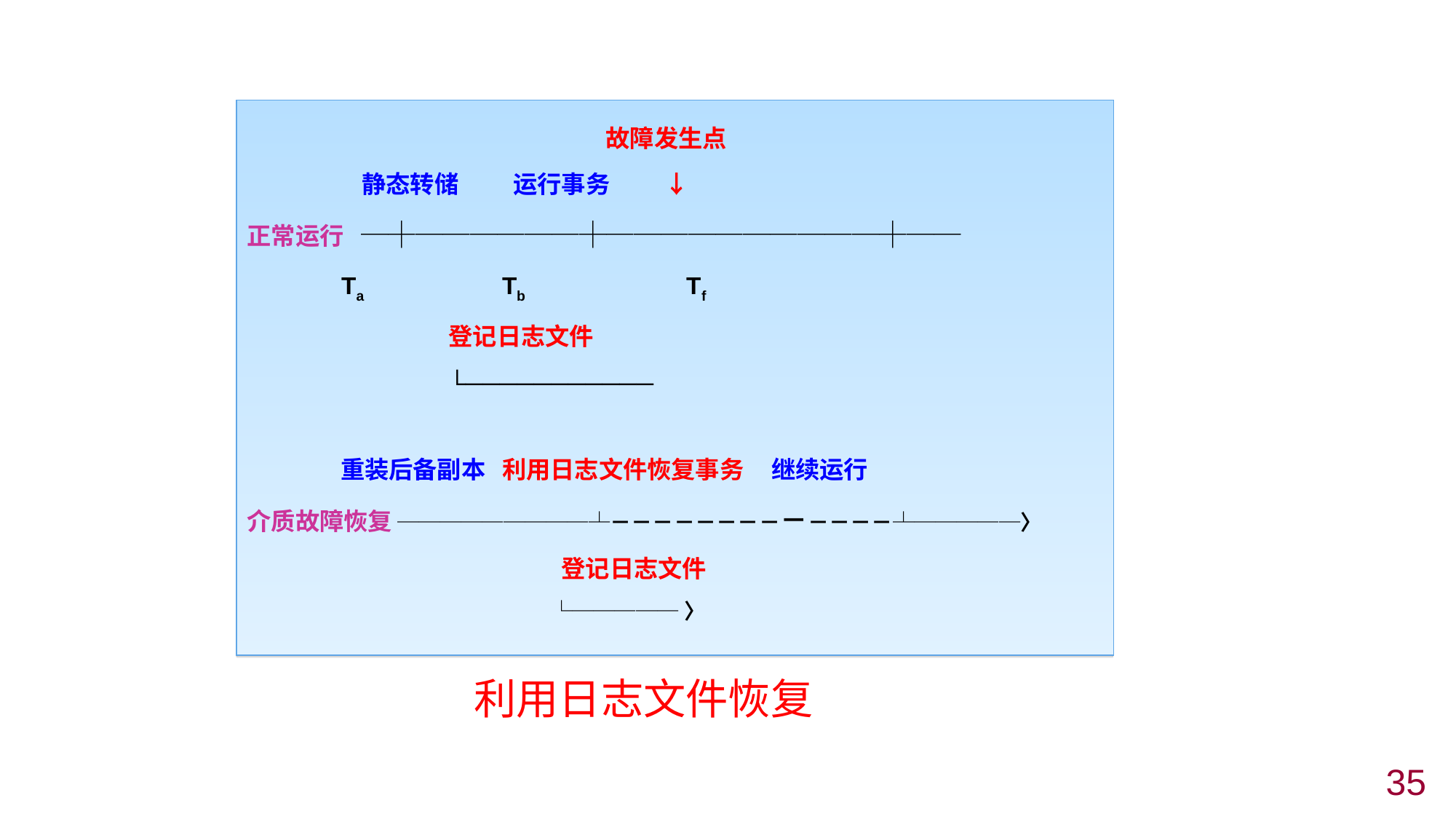

故障发生点
                  　静态转储          运行事务          ↓
正常运行   ─┼──────┼──────────┼──
              Ta        　　　Tb                        Tf
                                        登记日志文件
                              └───────────

                  重装后备副本   利用日志文件恢复事务     继续运行
介质故障恢复 ─────────┴－－－－－－－－－－－－－┴─────〉
                                                               登记日志文件
                                                              └─────〉
利用日志文件恢复
35